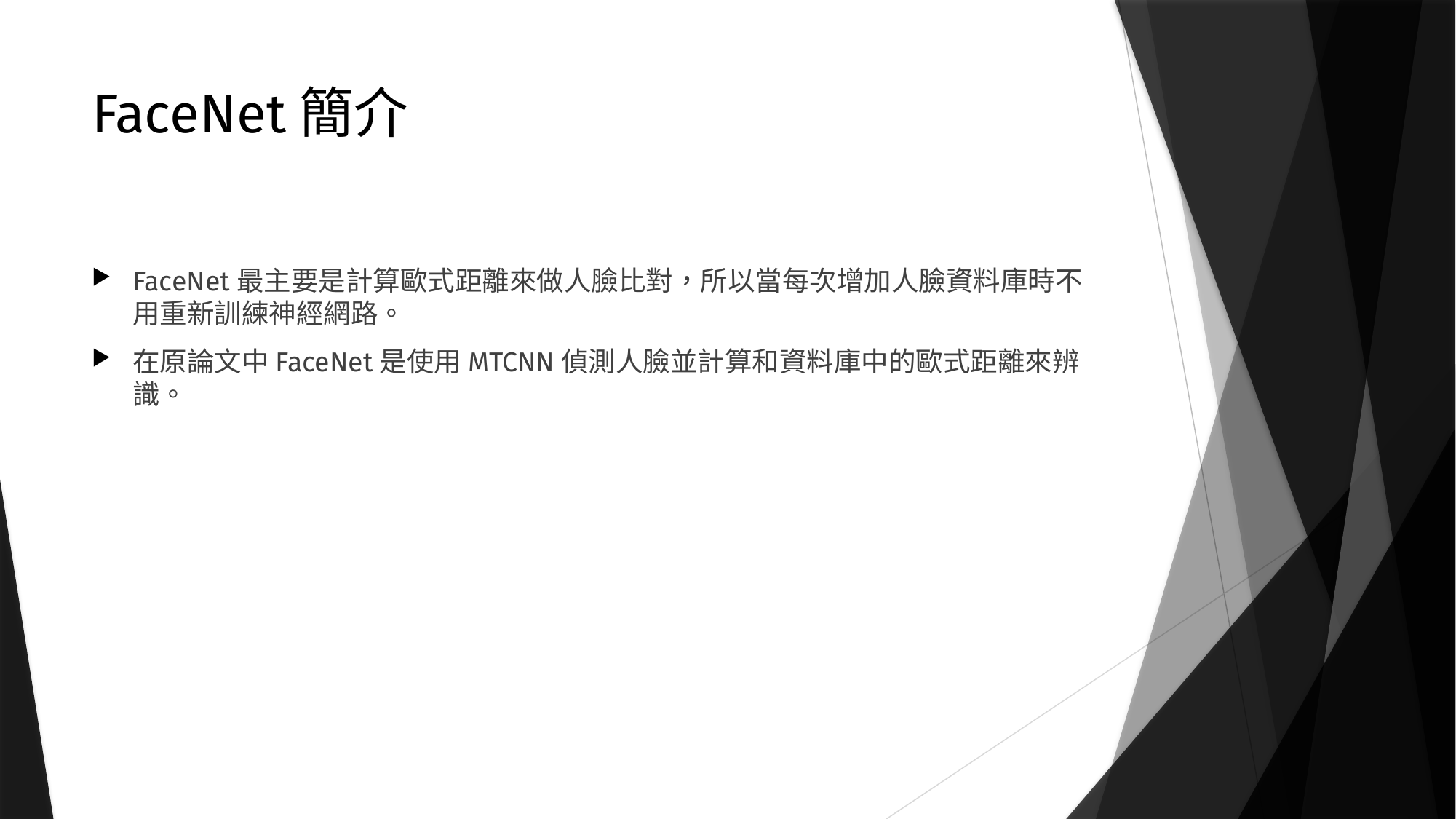

# FaceNet簡介
FaceNet最主要是計算歐式距離來做人臉比對，所以當每次增加人臉資料庫時不用重新訓練神經網路。
在原論文中FaceNet是使用MTCNN偵測人臉並計算和資料庫中的歐式距離來辨識。